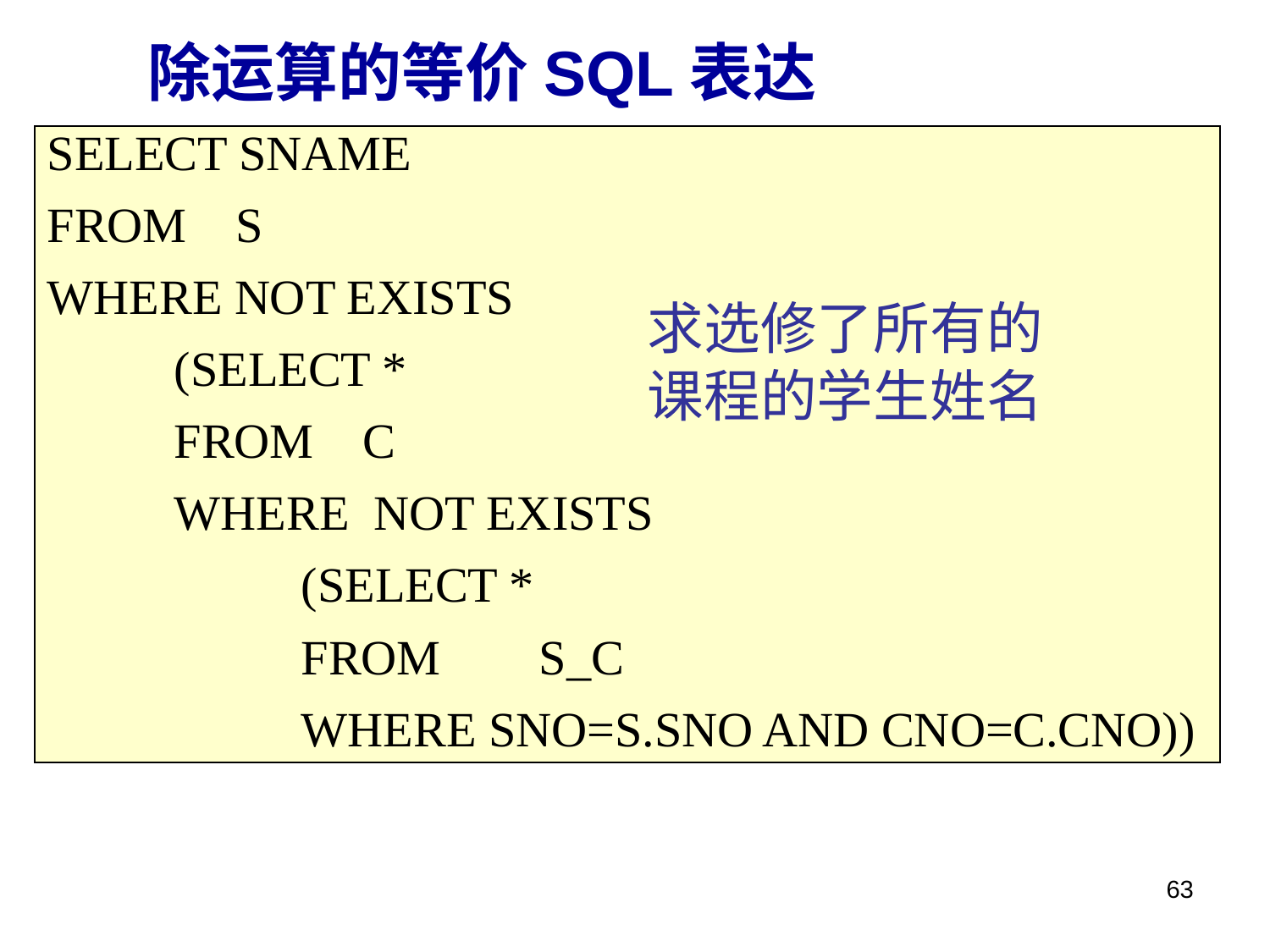

除运算的等价SQL表达
SELECT SNAME
FROM    S
WHERE NOT EXISTS
	(SELECT *
	FROM    C
	WHERE  NOT EXISTS
		(SELECT *
		FROM        S_C
		WHERE SNO=S.SNO AND CNO=C.CNO))
求选修了所有的课程的学生姓名
63